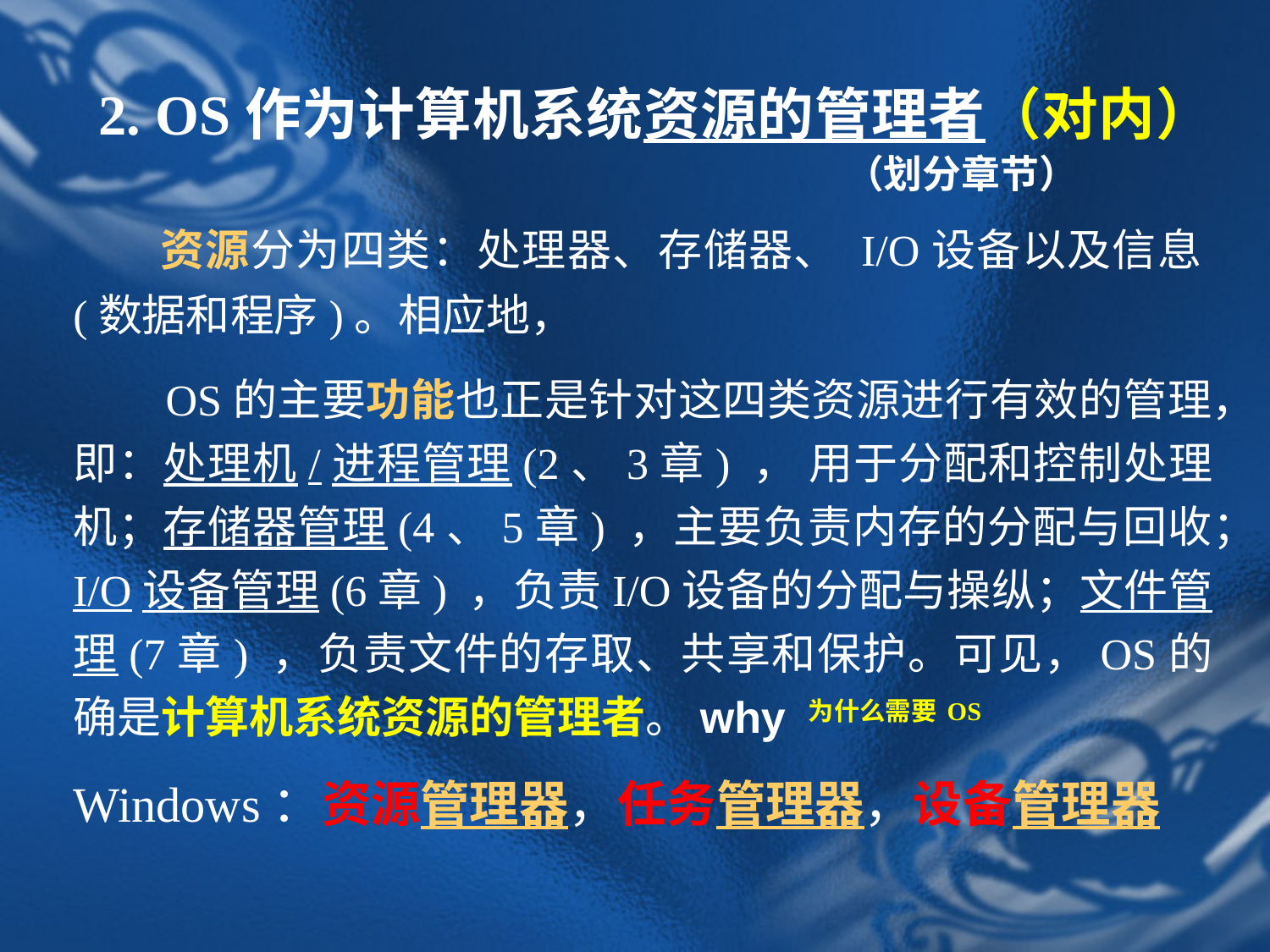

2. OS作为计算机系统资源的管理者（对内）
                                                                                （划分章节）
      资源分为四类：处理器、存储器、 I/O设备以及信息(数据和程序)。相应地，
        OS的主要功能也正是针对这四类资源进行有效的管理，即：处理机/进程管理(2、3章) ， 用于分配和控制处理机；存储器管理(4、5章) ，主要负责内存的分配与回收；I/O设备管理(6章) ，负责I/O设备的分配与操纵；文件管理(7章) ，负责文件的存取、共享和保护。可见，OS的确是计算机系统资源的管理者。why 为什么需要OS
Windows：资源管理器，任务管理器，设备管理器